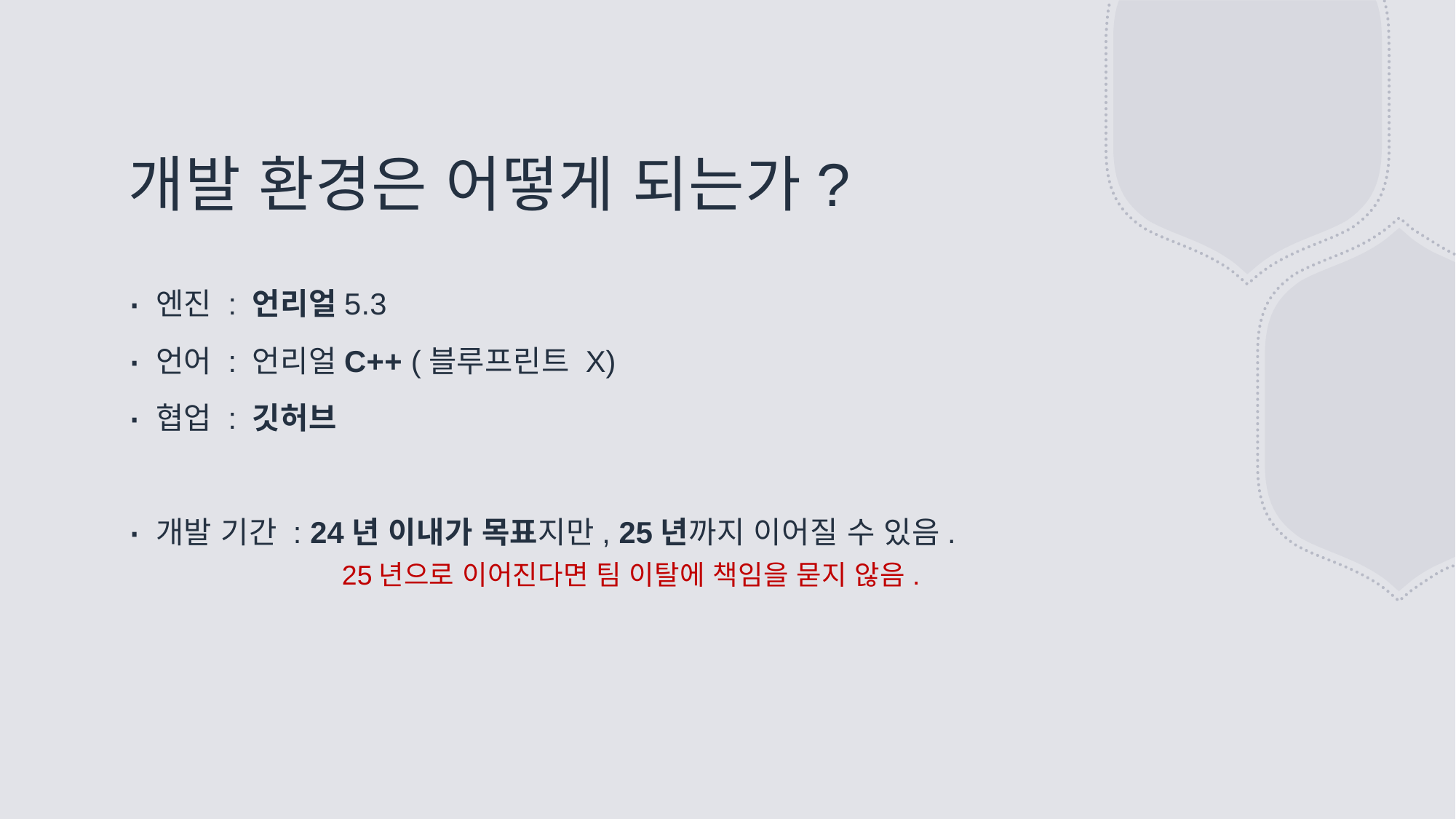

# 개발 환경은 어떻게 되는가?
엔진 : 언리얼5.3
언어 : 언리얼C++ (블루프린트 X)
협업 : 깃허브

개발 기간 : 24년 이내가 목표지만, 25년까지 이어질 수 있음.
	         25년으로 이어진다면 팀 이탈에 책임을 묻지 않음.